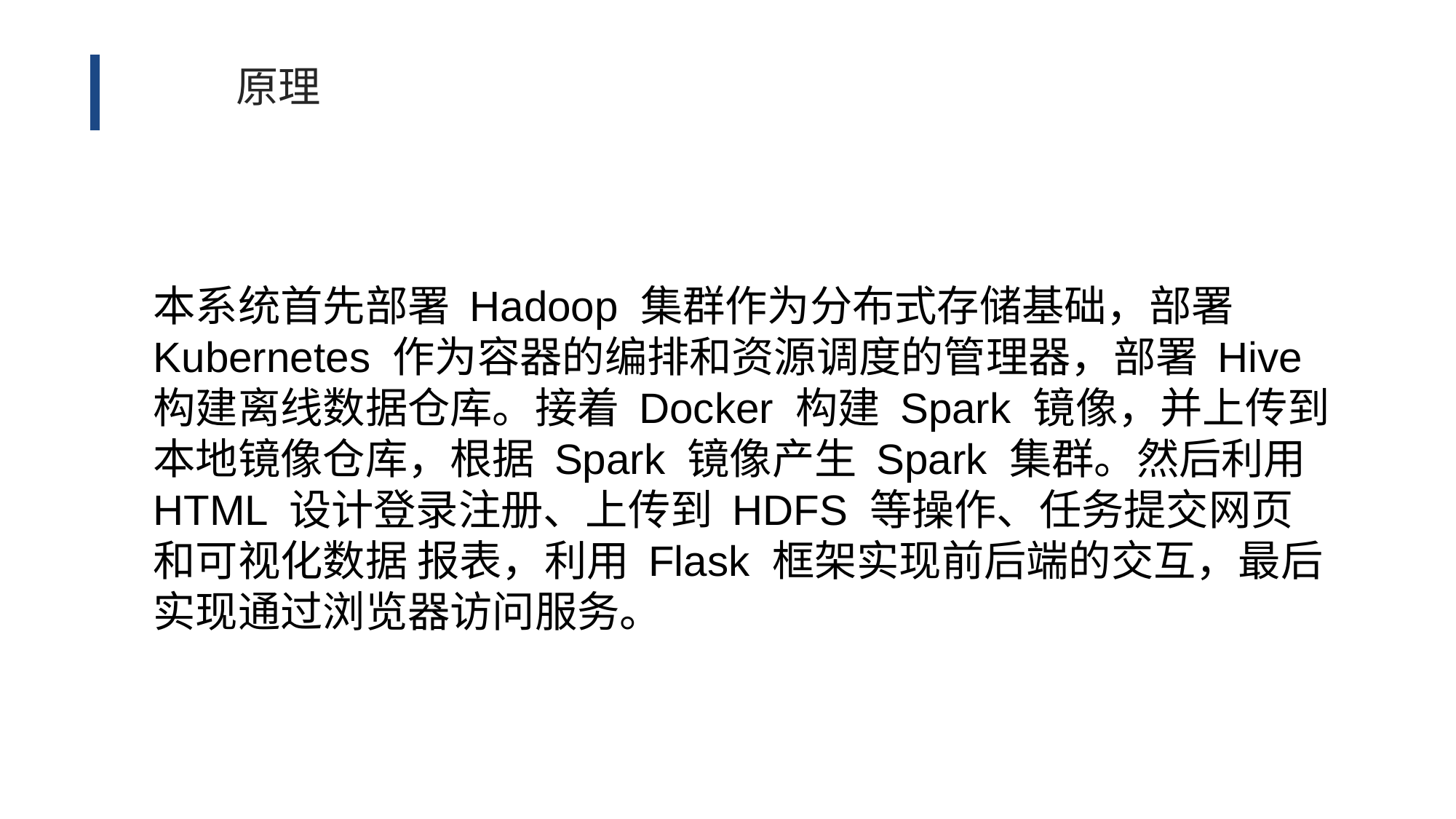

原理
本系统首先部署 Hadoop 集群作为分布式存储基础，部署 Kubernetes 作为容器的编排和资源调度的管理器，部署 Hive 构建离线数据仓库。接着 Docker 构建 Spark 镜像，并上传到本地镜像仓库，根据 Spark 镜像产生 Spark 集群。然后利用 HTML 设计登录注册、上传到 HDFS 等操作、任务提交网页和可视化数据 报表，利用 Flask 框架实现前后端的交互，最后实现通过浏览器访问服务。